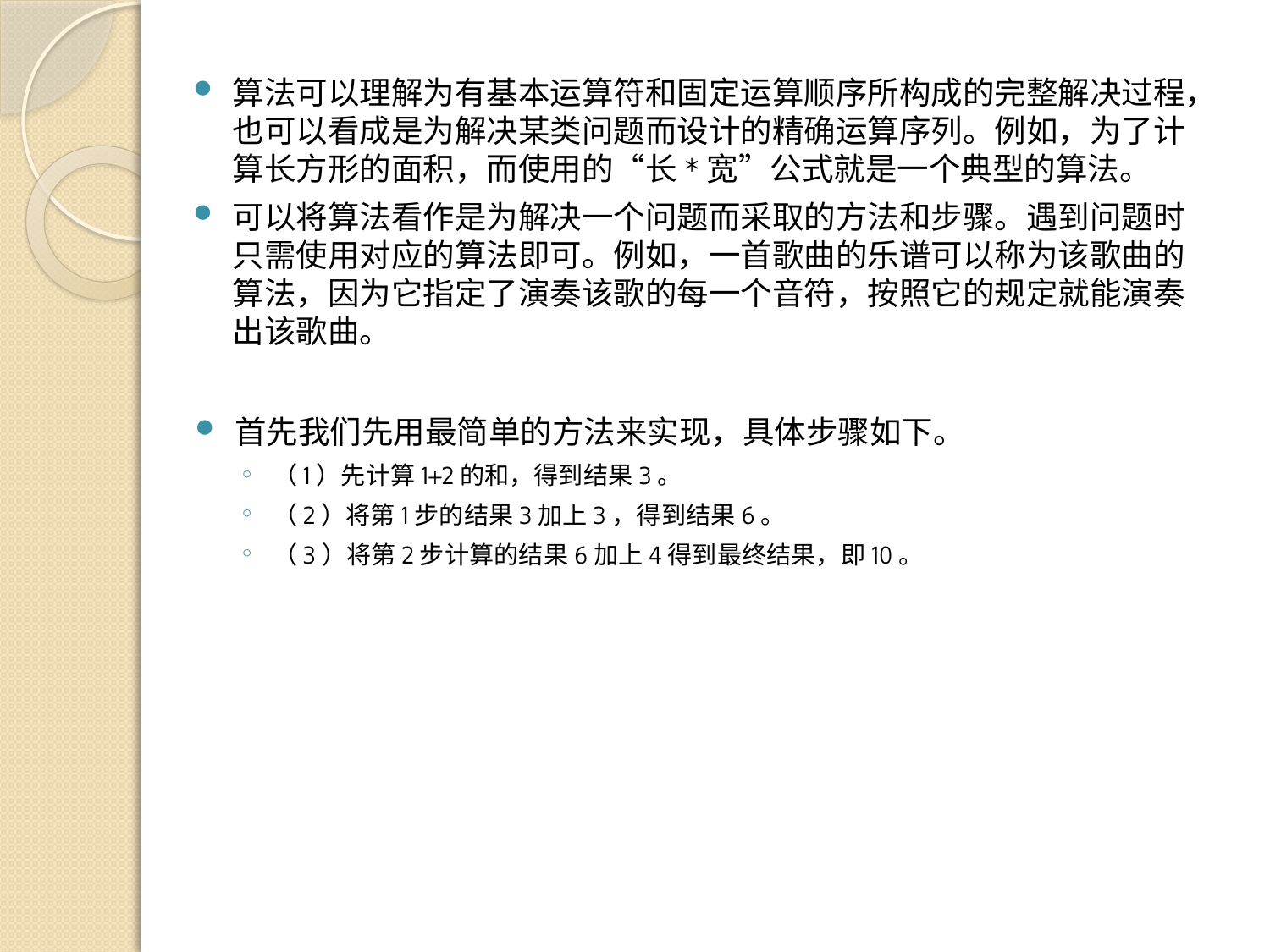

算法可以理解为有基本运算符和固定运算顺序所构成的完整解决过程，也可以看成是为解决某类问题而设计的精确运算序列。例如，为了计算长方形的面积，而使用的“长*宽”公式就是一个典型的算法。
可以将算法看作是为解决一个问题而采取的方法和步骤。遇到问题时只需使用对应的算法即可。例如，一首歌曲的乐谱可以称为该歌曲的算法，因为它指定了演奏该歌的每一个音符，按照它的规定就能演奏出该歌曲。
首先我们先用最简单的方法来实现，具体步骤如下。
（1）先计算1+2的和，得到结果3。
（2）将第1步的结果3加上3，得到结果6。
（3）将第2步计算的结果6加上4得到最终结果，即10。